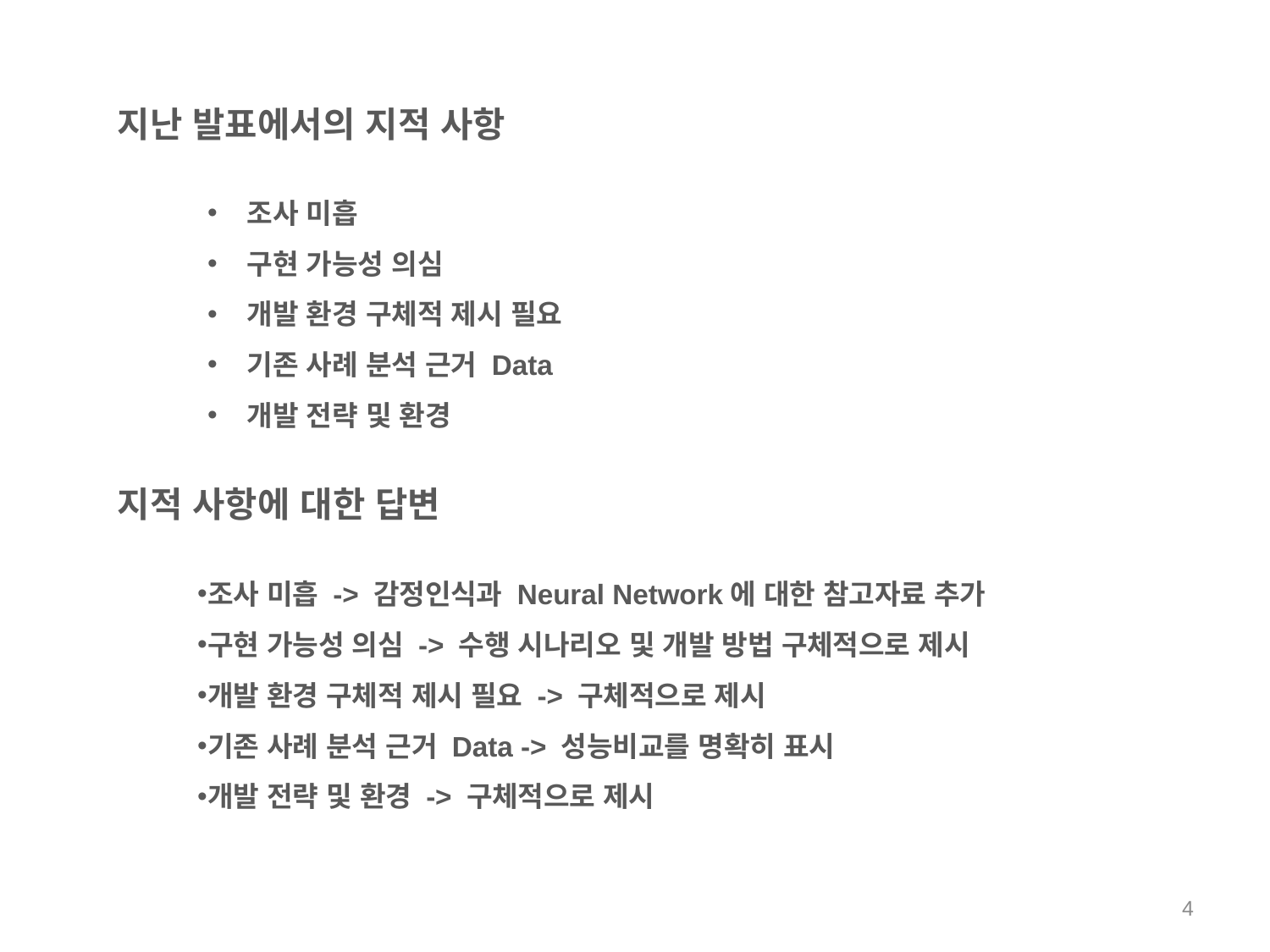

지난 발표에서의 지적 사항
조사 미흡
구현 가능성 의심
개발 환경 구체적 제시 필요
기존 사례 분석 근거 Data
개발 전략 및 환경
지적 사항에 대한 답변
조사 미흡 -> 감정인식과 Neural Network에 대한 참고자료 추가
구현 가능성 의심 -> 수행 시나리오 및 개발 방법 구체적으로 제시
개발 환경 구체적 제시 필요 -> 구체적으로 제시
기존 사례 분석 근거 Data -> 성능비교를 명확히 표시
개발 전략 및 환경 -> 구체적으로 제시
4